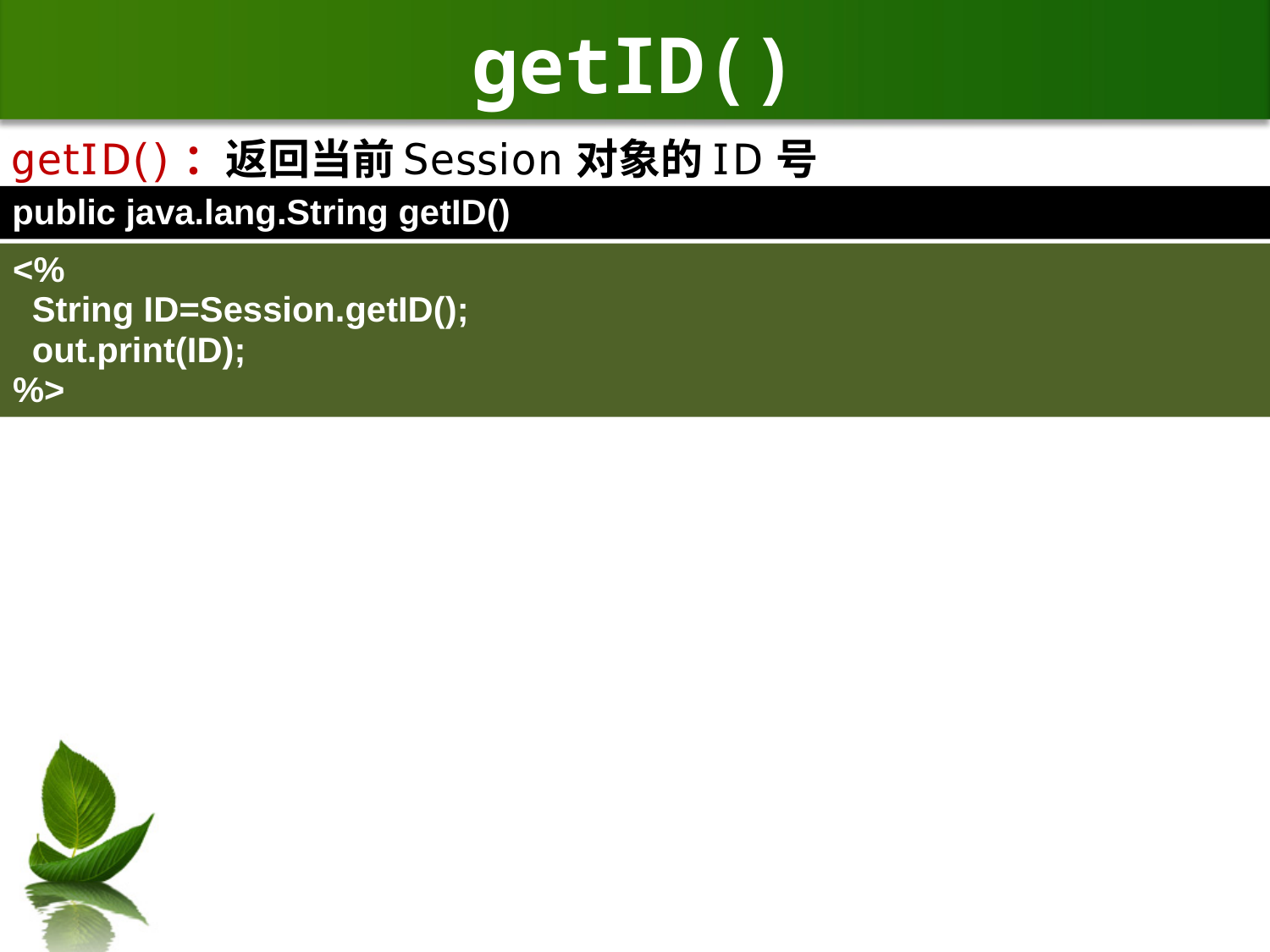

# getID()
getID()：返回当前Session对象的ID号
public java.lang.String getID()
<%
  String ID=Session.getID();
  out.print(ID);
%>